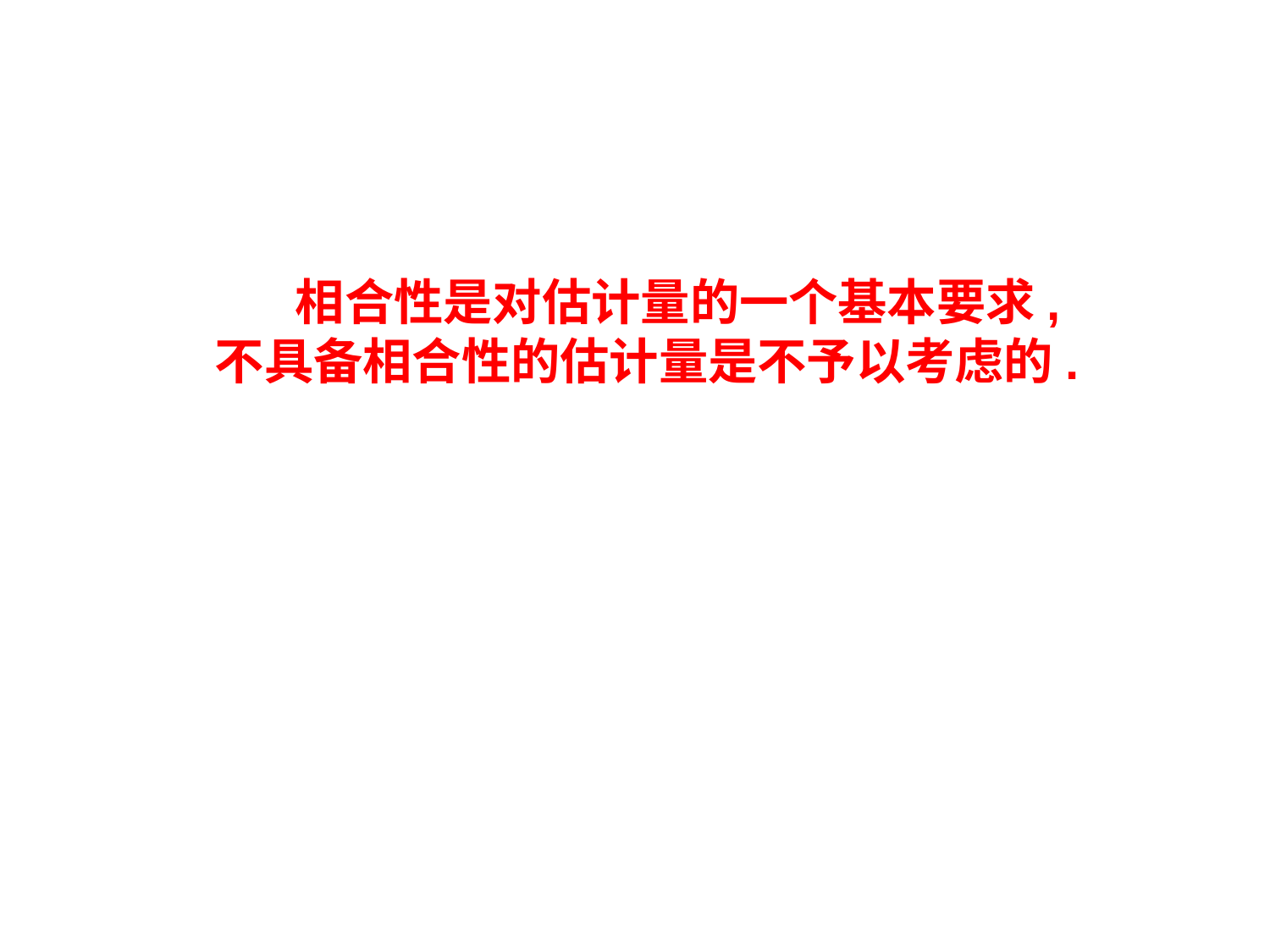

相合性是对估计量的一个基本要求, 不具备相合性的估计量是不予以考虑的.